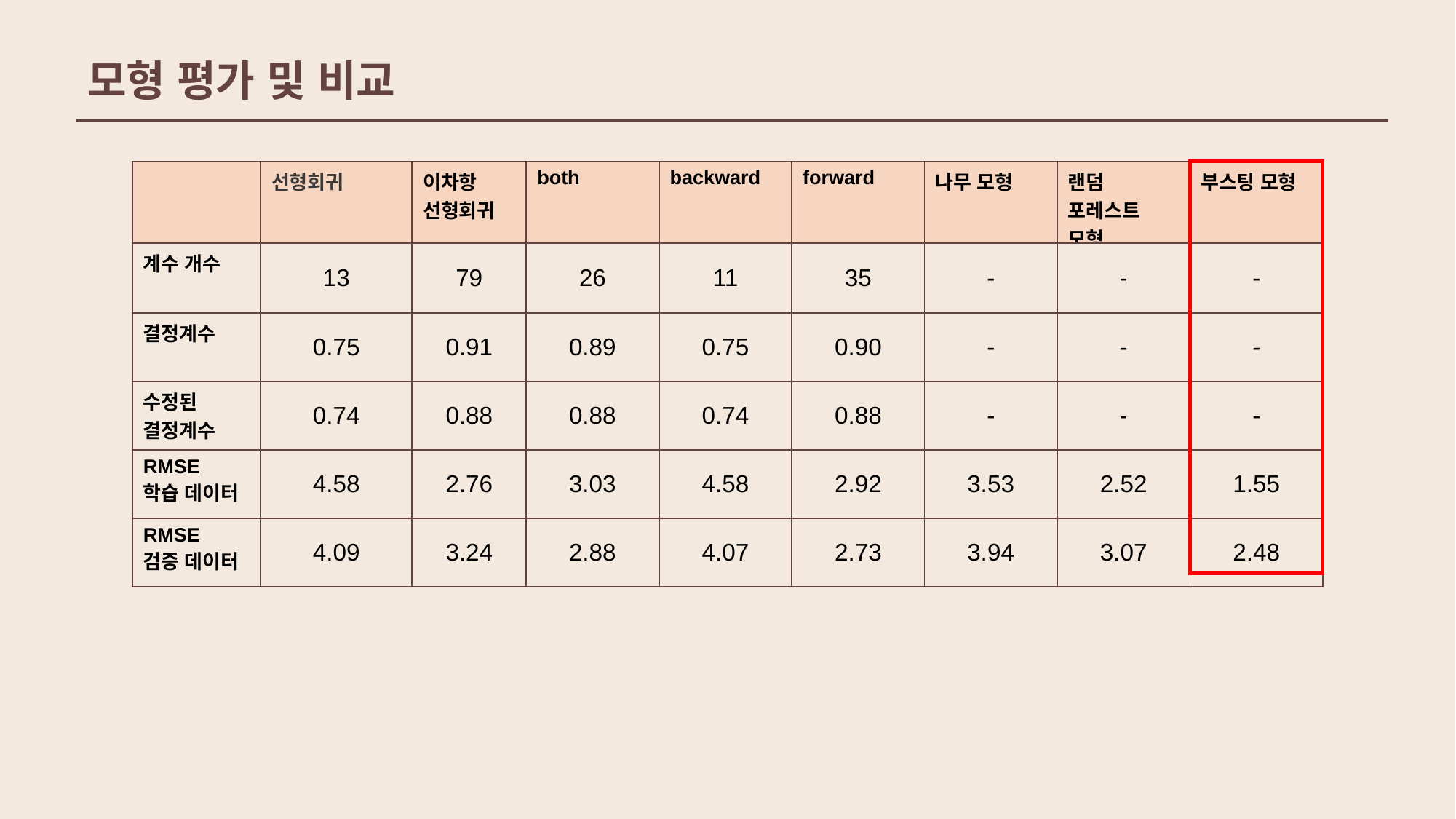

모형 평가 및 비교
|  | 선형회귀 | 이차항 선형회귀 | both | backward | forward | 나무 모형 | 랜덤 포레스트 모형 | 부스팅 모형 |
| --- | --- | --- | --- | --- | --- | --- | --- | --- |
| 계수 개수 | 13 | 79 | 26 | 11 | 35 | - | - | - |
| 결정계수 | 0.75 | 0.91 | 0.89 | 0.75 | 0.90 | - | - | - |
| 수정된 결정계수 | 0.74 | 0.88 | 0.88 | 0.74 | 0.88 | - | - | - |
| RMSE 학습 데이터 | 4.58 | 2.76 | 3.03 | 4.58 | 2.92 | 3.53 | 2.52 | 1.55 |
| RMSE 검증 데이터 | 4.09 | 3.24 | 2.88 | 4.07 | 2.73 | 3.94 | 3.07 | 2.48 |